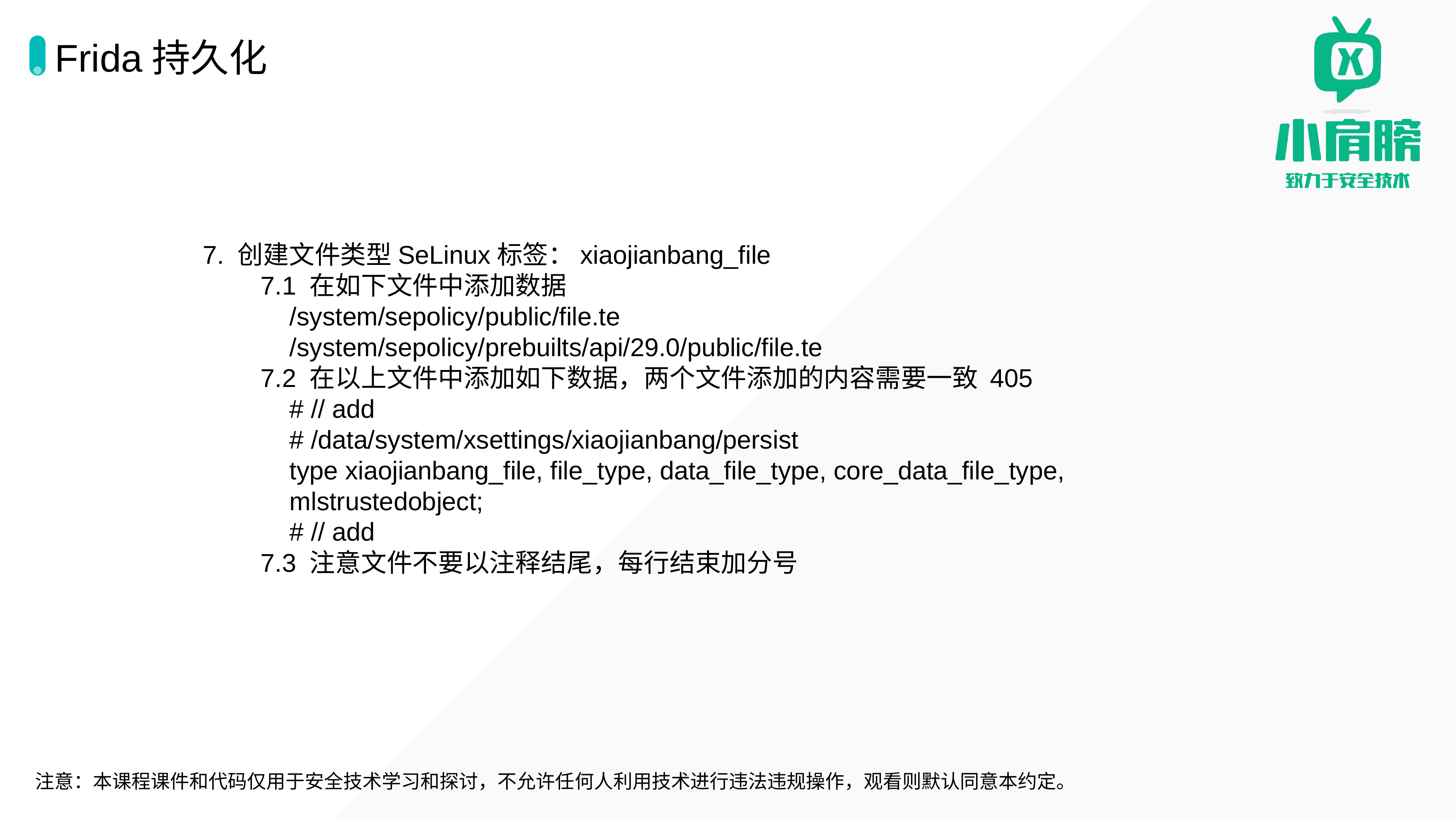

# Frida持久化
7. 创建文件类型SeLinux标签：xiaojianbang_file
7.1 在如下文件中添加数据
/system/sepolicy/public/file.te
/system/sepolicy/prebuilts/api/29.0/public/file.te
7.2 在以上文件中添加如下数据，两个文件添加的内容需要一致 405
# // add
# /data/system/xsettings/xiaojianbang/persist
type xiaojianbang_file, file_type, data_file_type, core_data_file_type, mlstrustedobject;
# // add
7.3 注意文件不要以注释结尾，每行结束加分号